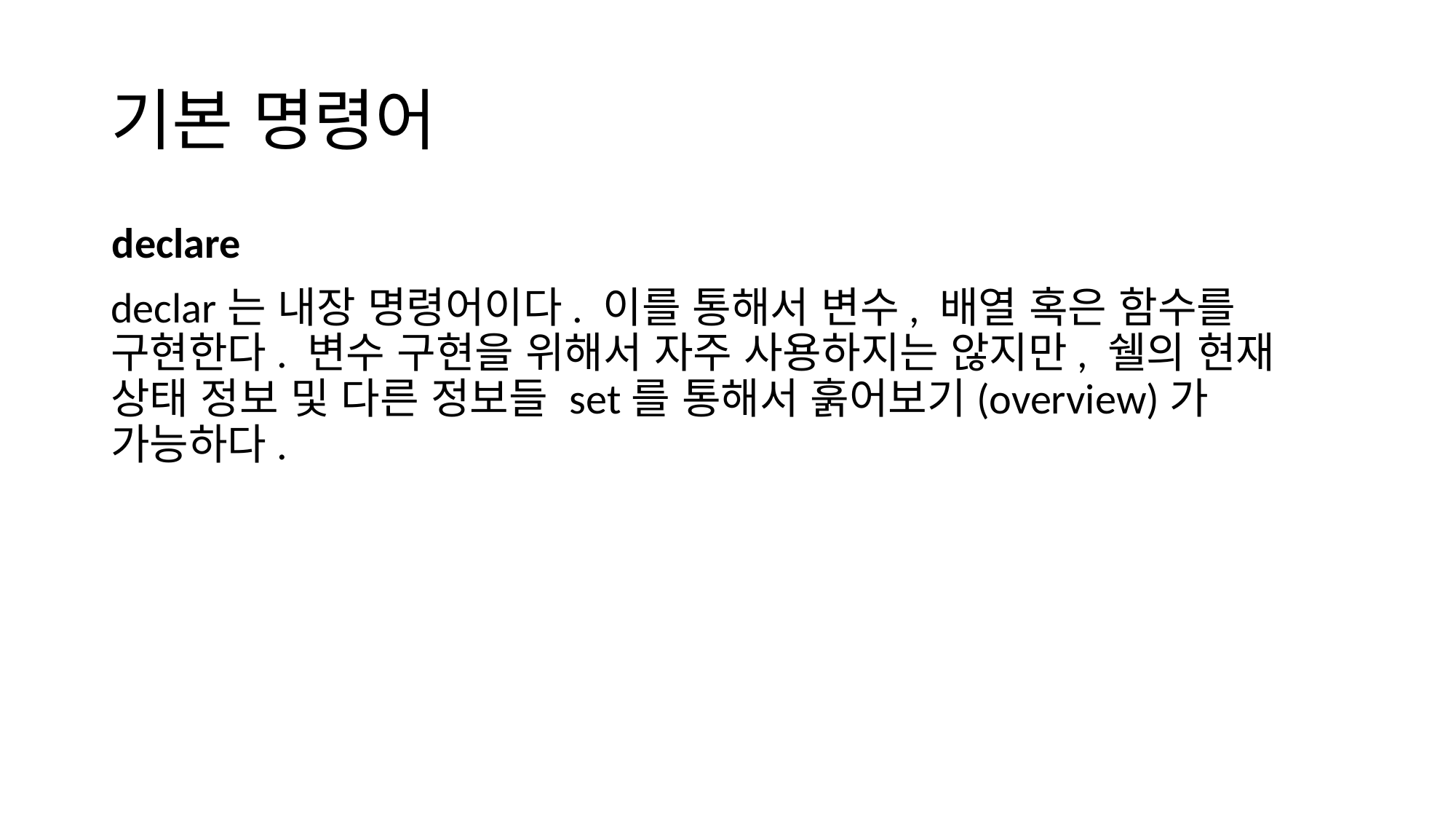

# 기본 명령어
declare
declar는 내장 명령어이다. 이를 통해서 변수, 배열 혹은 함수를 구현한다. 변수 구현을 위해서 자주 사용하지는 않지만, 쉘의 현재 상태 정보 및 다른 정보들 set를 통해서 훍어보기(overview)가 가능하다.